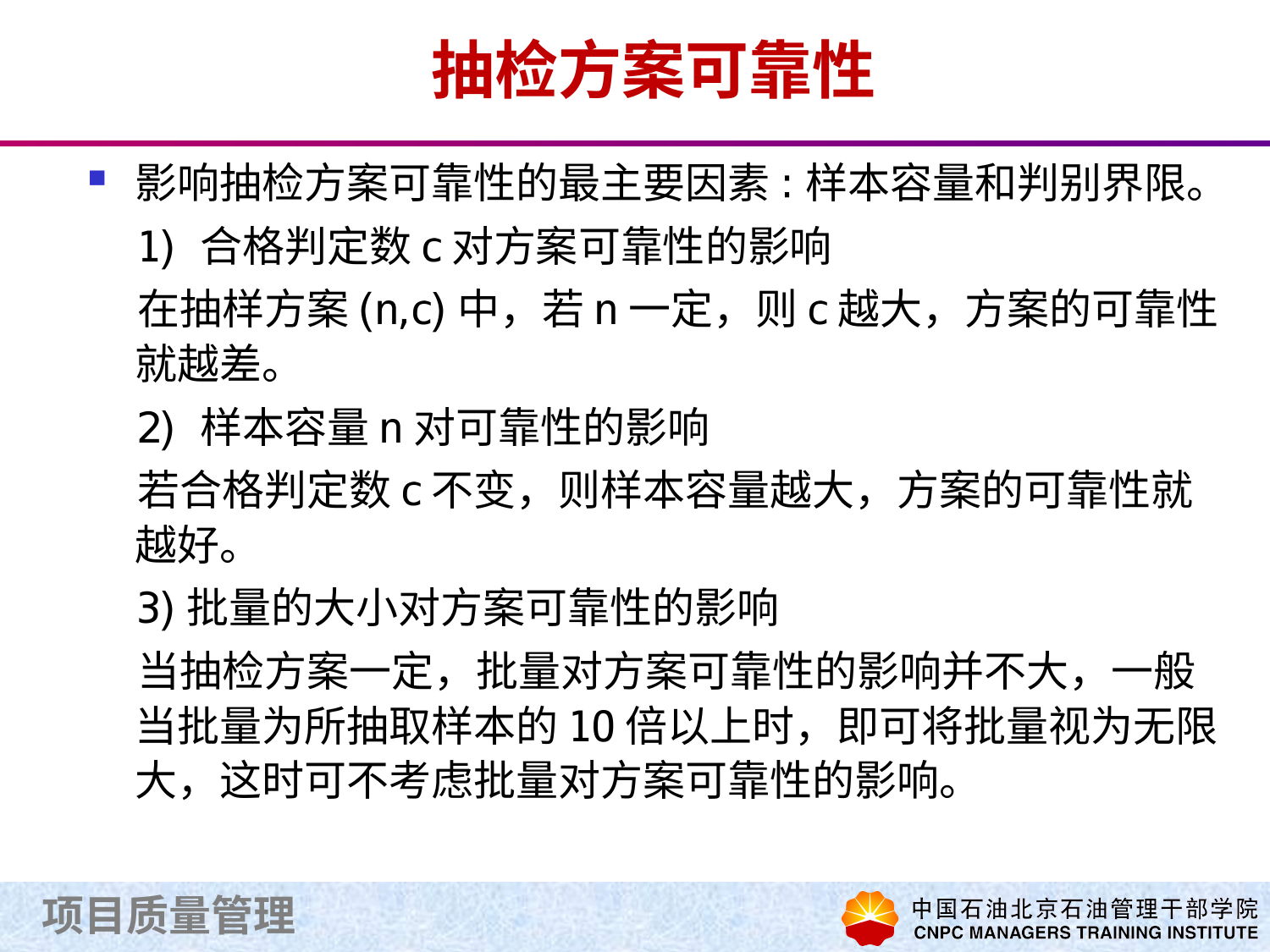

# 抽检方案可靠性
影响抽检方案可靠性的最主要因素:样本容量和判别界限。
1) 合格判定数c对方案可靠性的影响
在抽样方案(n,c)中，若n一定，则c越大，方案的可靠性就越差。
2) 样本容量n对可靠性的影响
若合格判定数c不变，则样本容量越大，方案的可靠性就越好。
3)批量的大小对方案可靠性的影响
当抽检方案一定，批量对方案可靠性的影响并不大，一般当批量为所抽取样本的10倍以上时，即可将批量视为无限大，这时可不考虑批量对方案可靠性的影响。